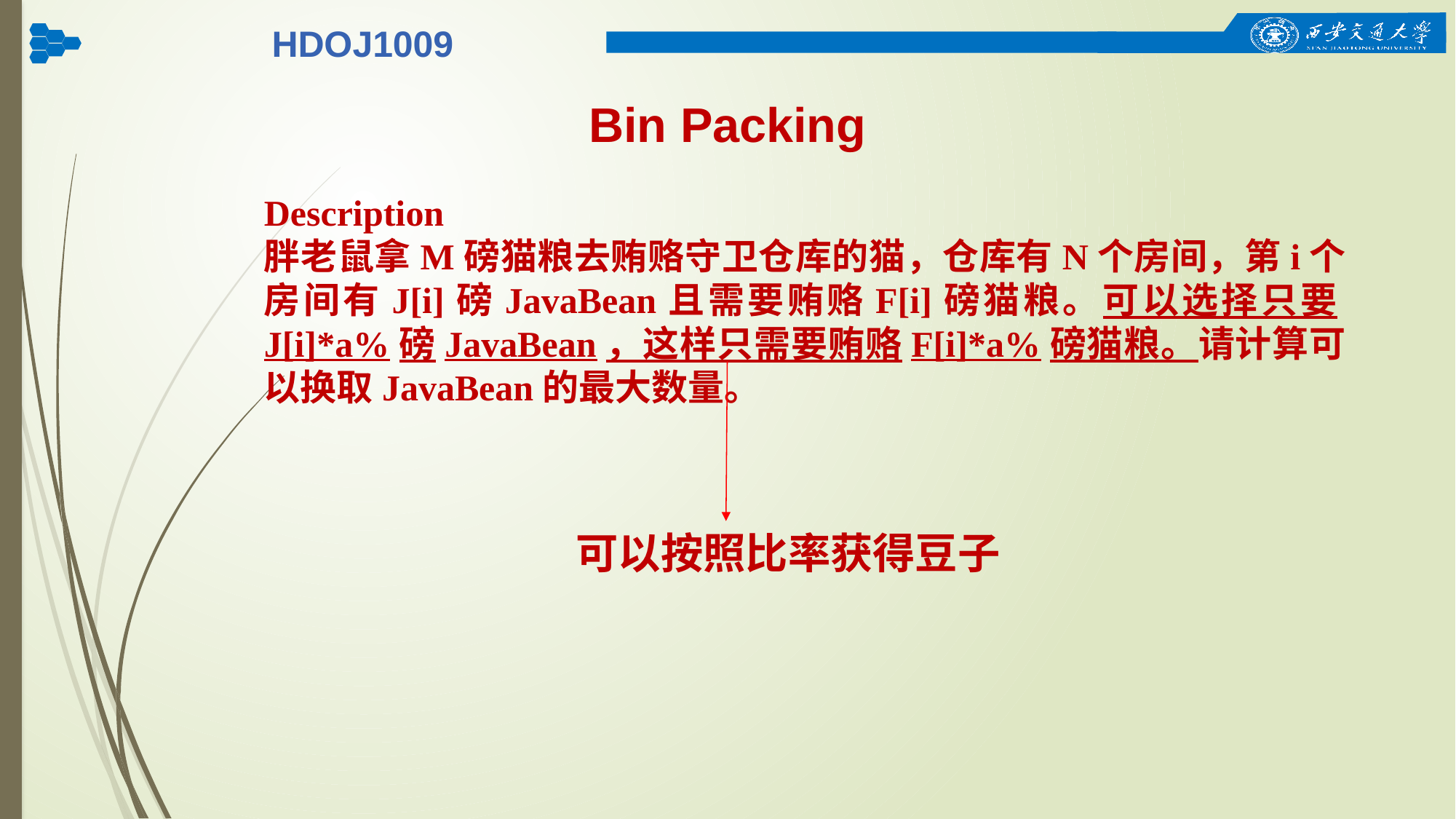

HDOJ1009

Bin Packing
Description
胖老鼠拿M磅猫粮去贿赂守卫仓库的猫，仓库有N个房间，第i个房间有J[i]磅JavaBean且需要贿赂F[i]磅猫粮。可以选择只要J[i]*a%磅JavaBean，这样只需要贿赂F[i]*a%磅猫粮。请计算可以换取JavaBean的最大数量。
可以按照比率获得豆子